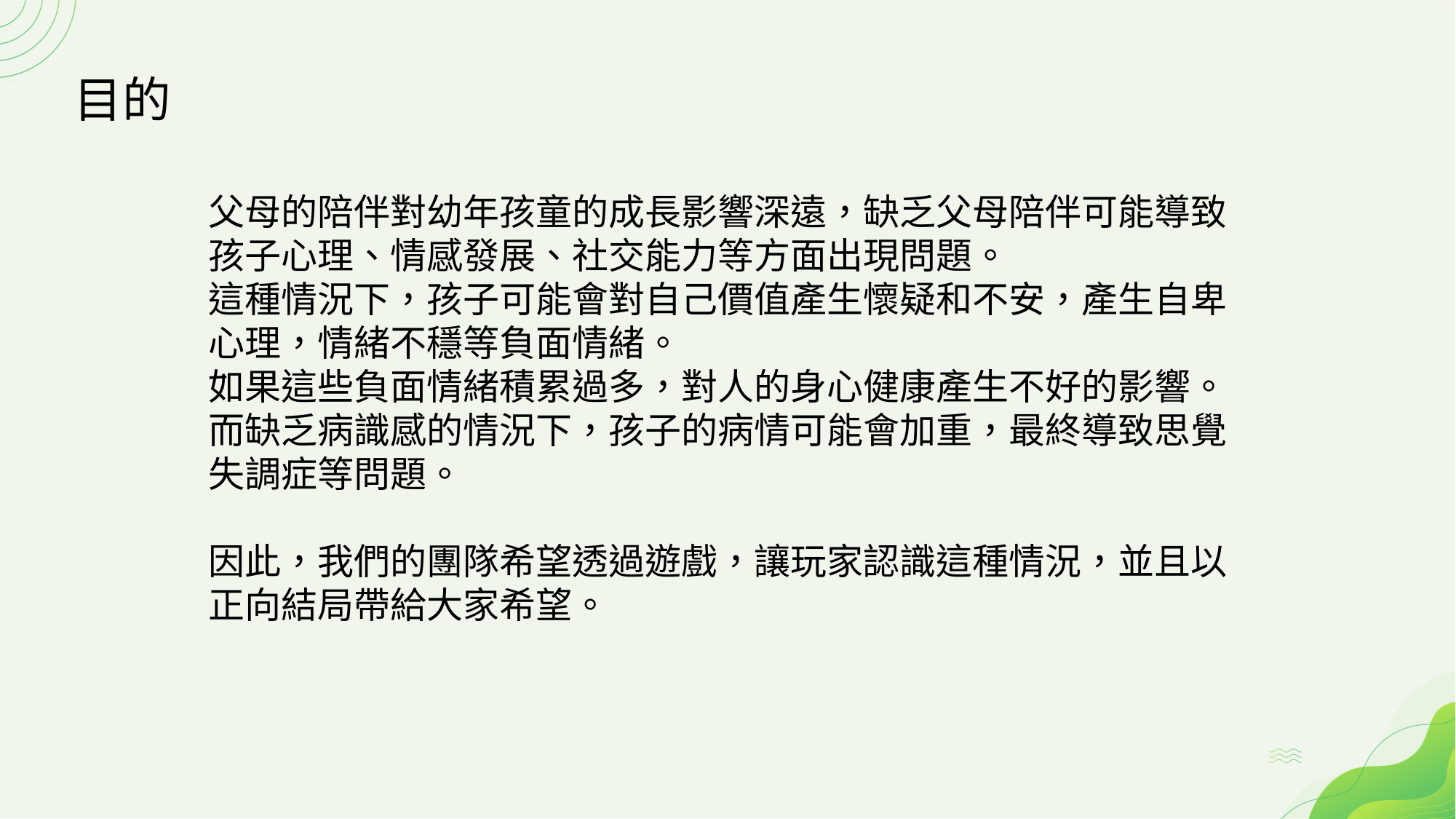

目的
父母的陪伴對幼年孩童的成長影響深遠，缺乏父母陪伴可能導致孩子心理、情感發展、社交能力等方面出現問題。
這種情況下，孩子可能會對自己價值產生懷疑和不安，產生自卑心理，情緒不穩等負面情緒。
如果這些負面情緒積累過多，對人的身心健康產生不好的影響。而缺乏病識感的情況下，孩子的病情可能會加重，最終導致思覺失調症等問題。

因此，我們的團隊希望透過遊戲，讓玩家認識這種情況，並且以正向結局帶給大家希望。